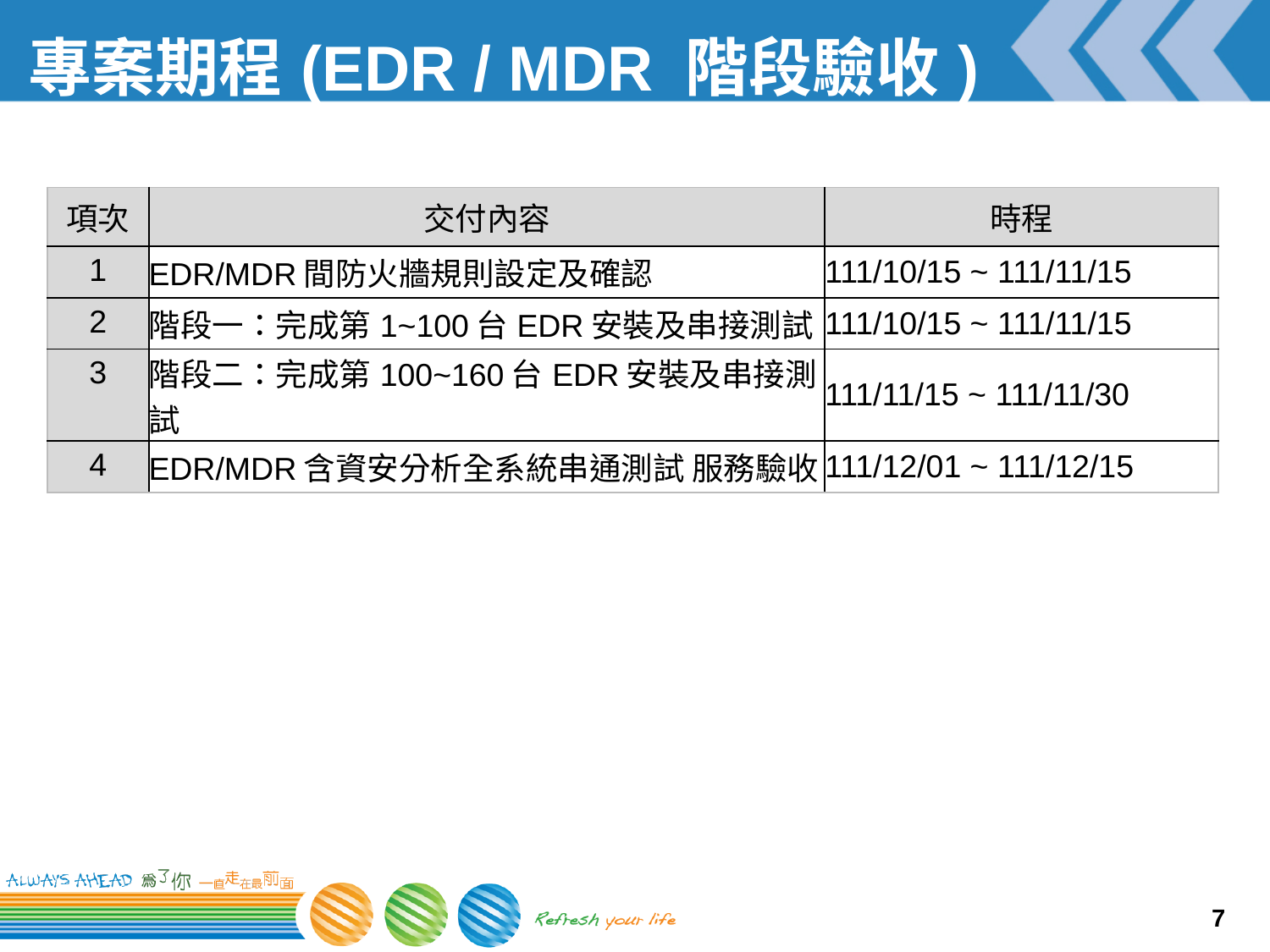

# 專案期程(EDR / MDR 階段驗收)
| 項次 | 交付內容 | 時程 |
| --- | --- | --- |
| 1 | EDR/MDR間防火牆規則設定及確認 | 111/10/15 ~ 111/11/15 |
| 2 | 階段一：完成第1~100台EDR安裝及串接測試 | 111/10/15 ~ 111/11/15 |
| 3 | 階段二：完成第100~160台EDR安裝及串接測試 | 111/11/15 ~ 111/11/30 |
| 4 | EDR/MDR含資安分析全系統串通測試 服務驗收 | 111/12/01 ~ 111/12/15 |
7